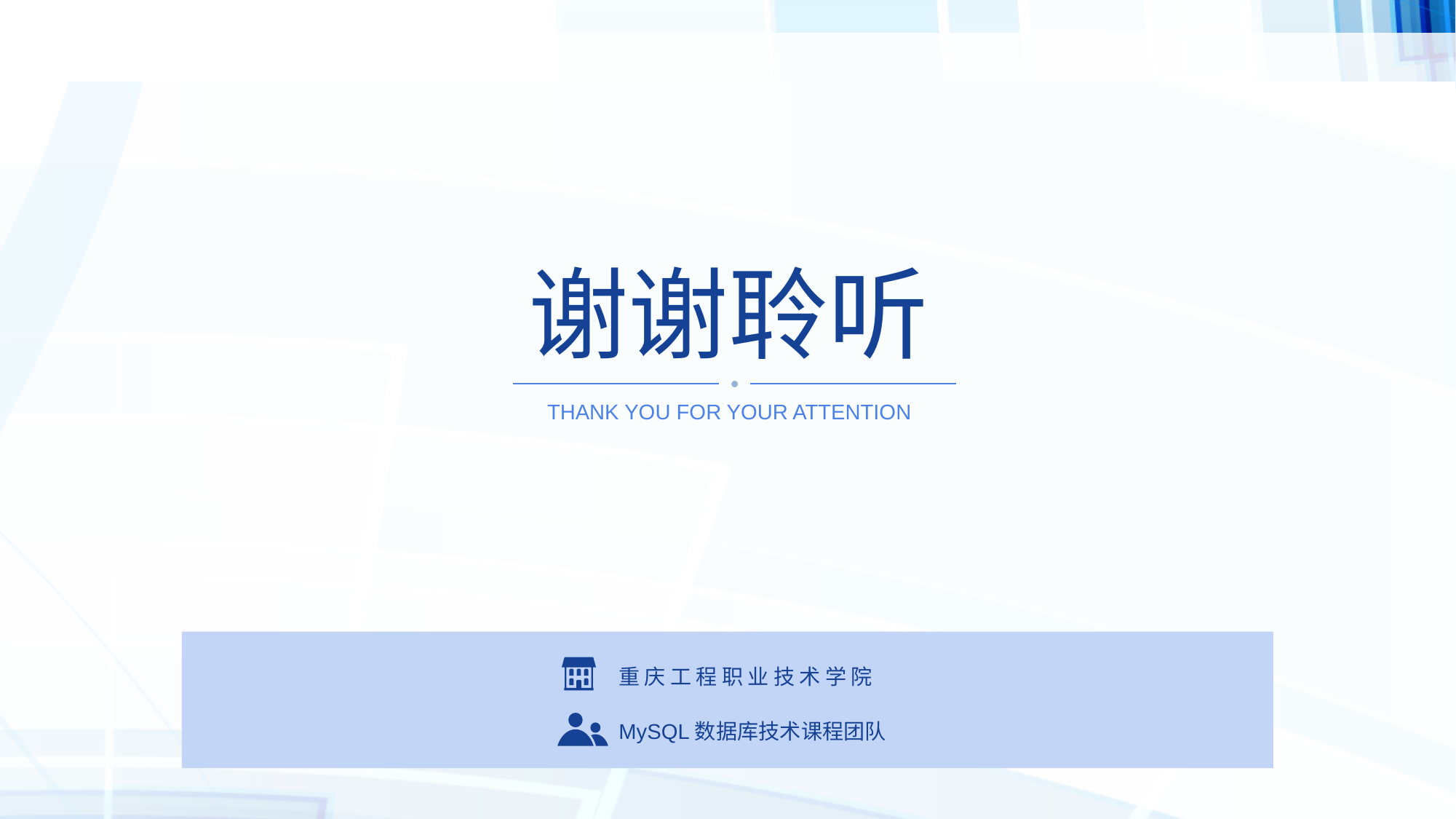

谢谢聆听

THANK YOU FOR YOUR ATTENTION

重庆工程职业技术学院

MySQL数据库技术课程团队